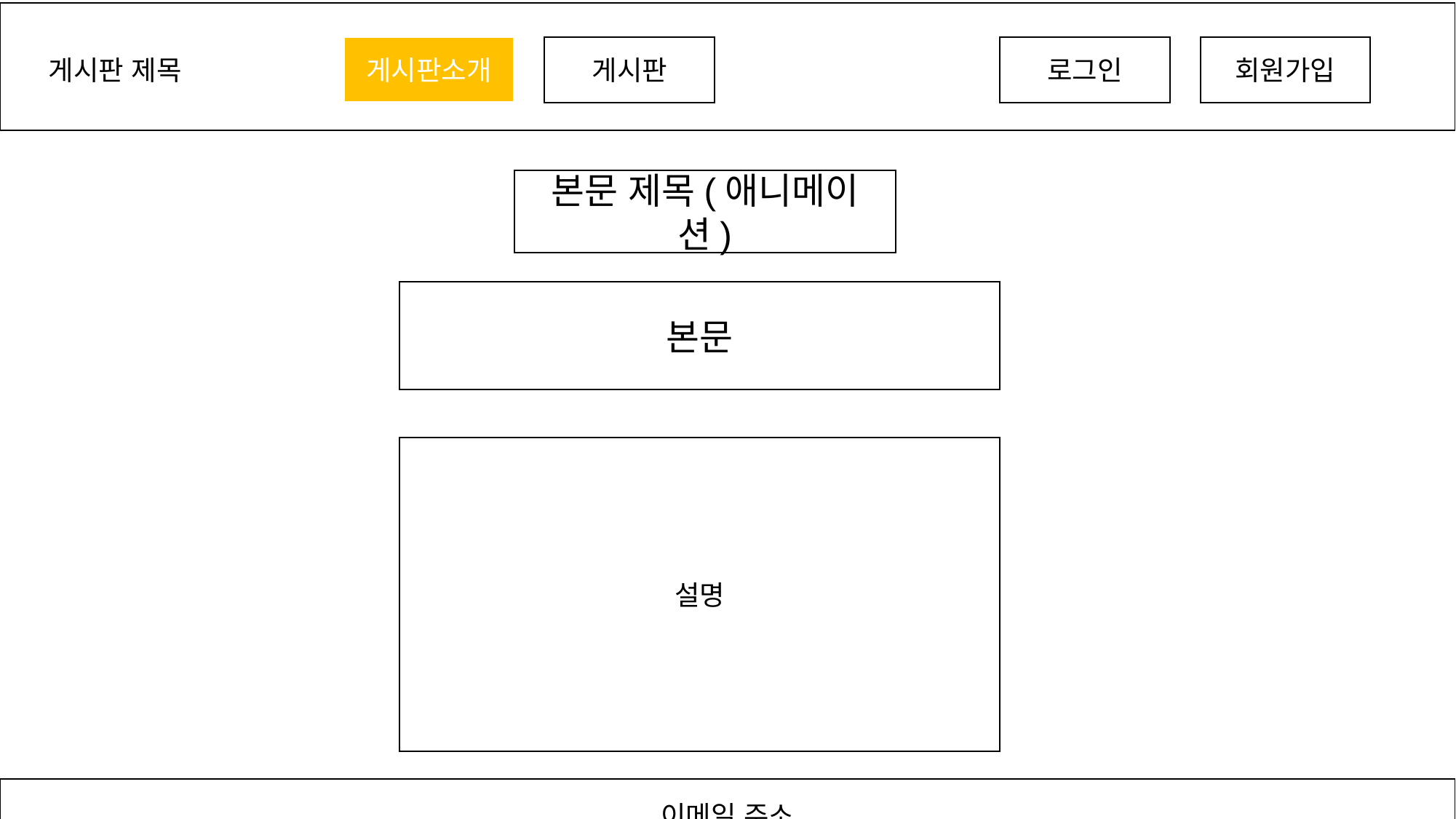

게시판소개
게시판
로그인
회원가입
게시판 제목
본문 제목(애니메이션)
본문
설명
이메일 주소